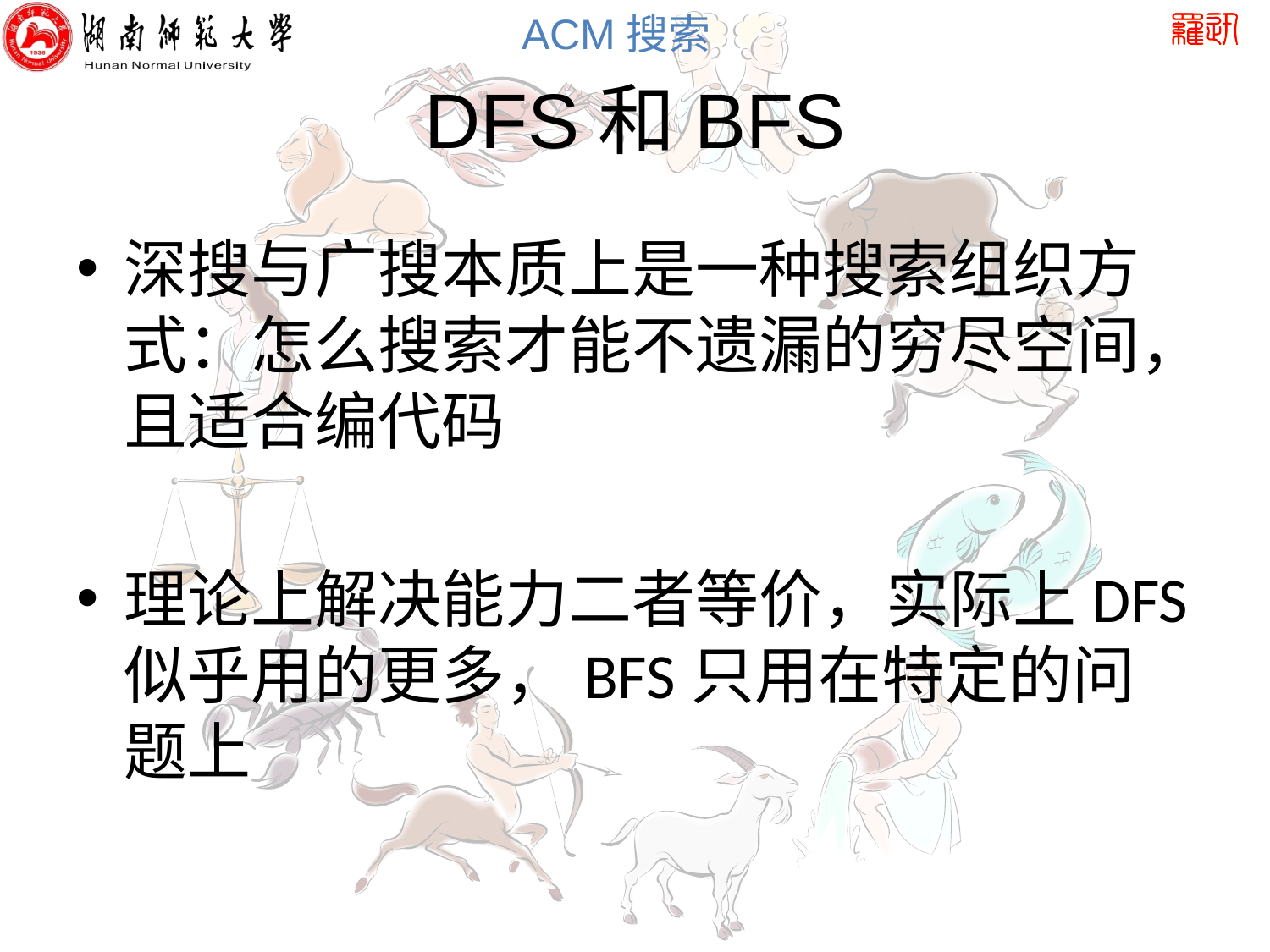

# DFS和BFS
深搜与广搜本质上是一种搜索组织方式：怎么搜索才能不遗漏的穷尽空间，且适合编代码

理论上解决能力二者等价，实际上DFS似乎用的更多，BFS只用在特定的问题上